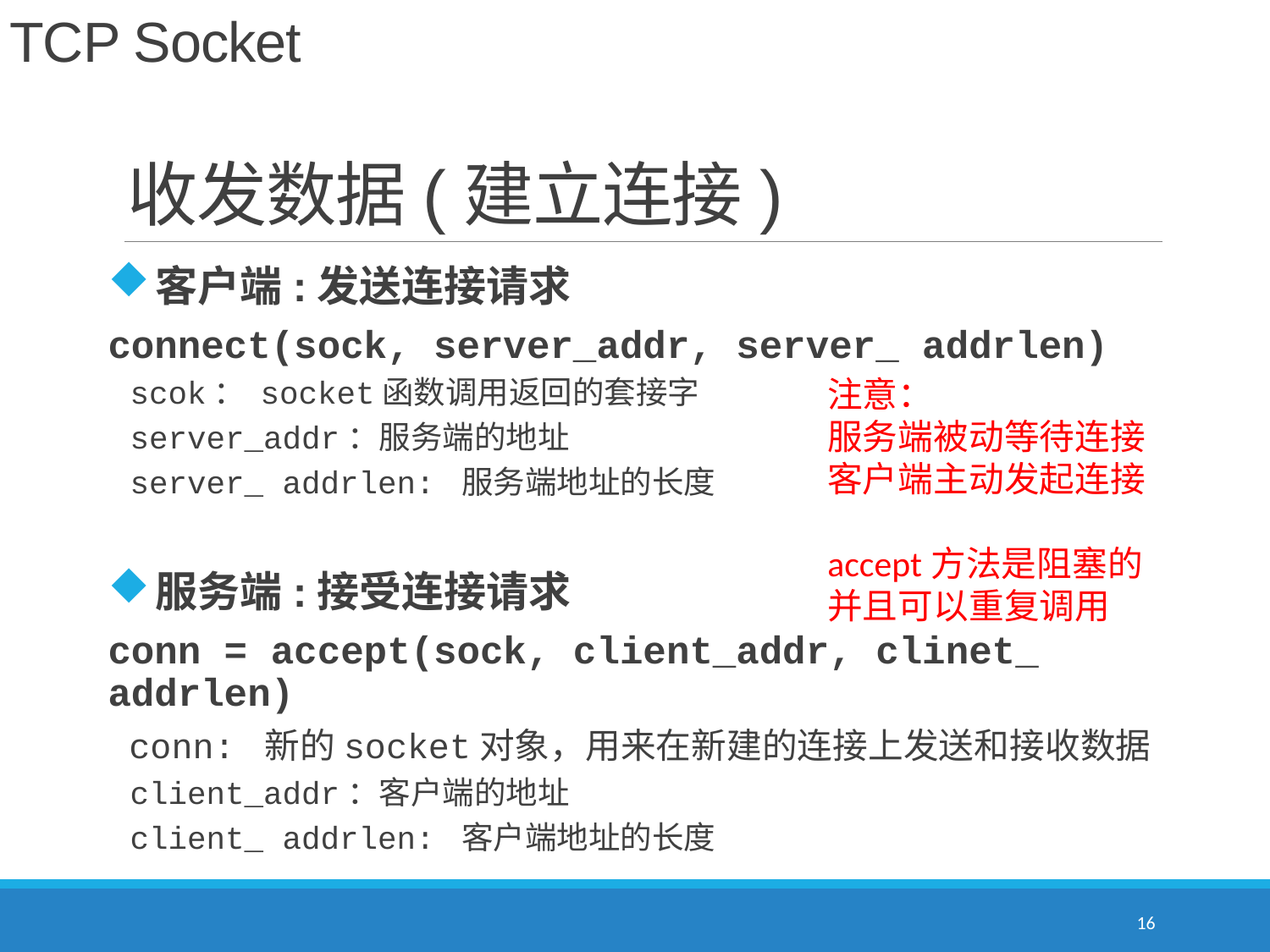

TCP Socket
# 收发数据(建立连接)
客户端:发送连接请求
connect(sock, server_addr, server_ addrlen)
scok： socket函数调用返回的套接字
server_addr：服务端的地址
server_ addrlen: 服务端地址的长度

服务端:接受连接请求
conn = accept(sock, client_addr, clinet_ addrlen)
 conn: 新的socket对象，用来在新建的连接上发送和接收数据
client_addr：客户端的地址
client_ addrlen: 客户端地址的长度

注意：
服务端被动等待连接
客户端主动发起连接

accept方法是阻塞的
并且可以重复调用
16